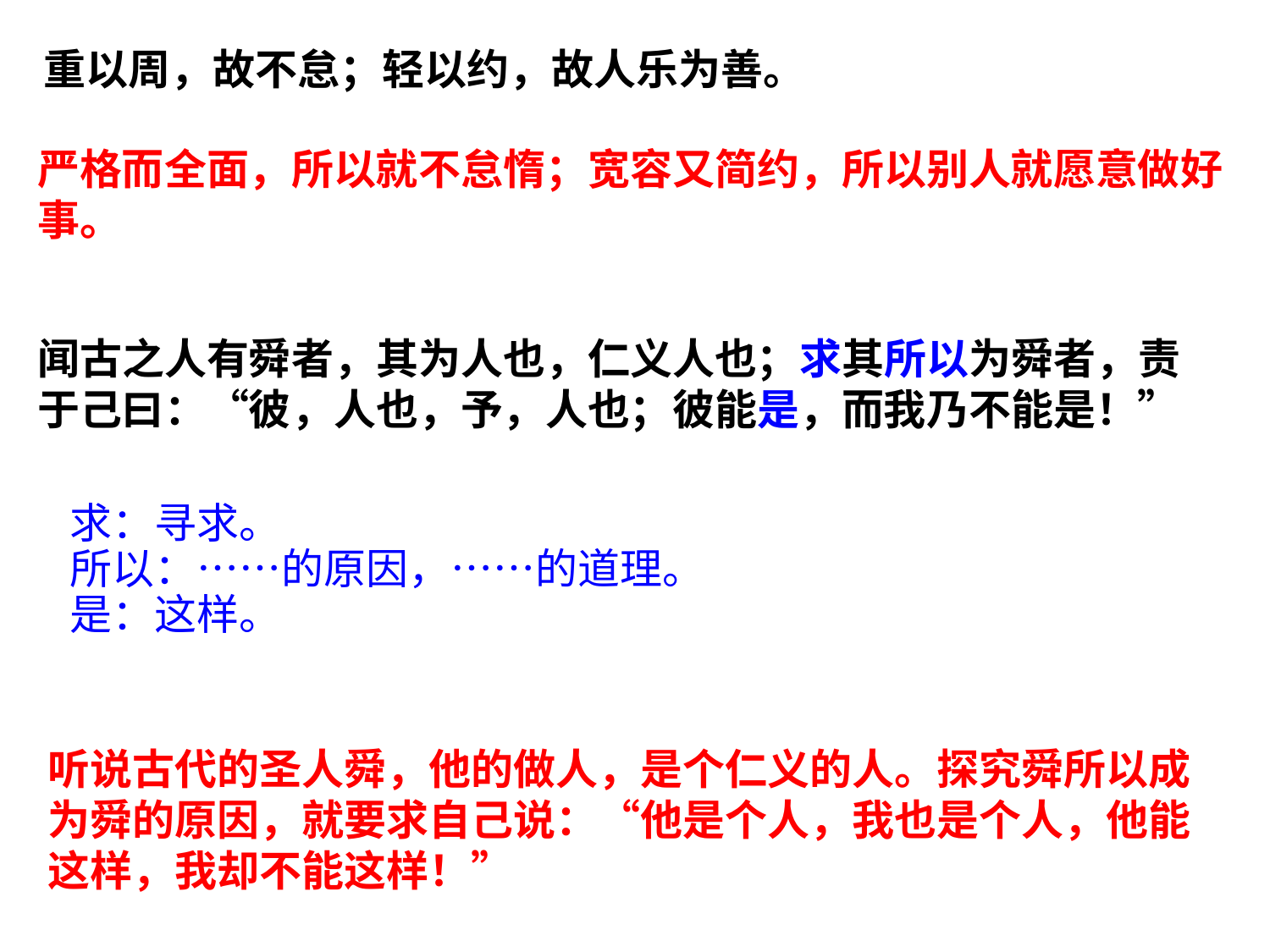

重以周，故不怠；轻以约，故人乐为善。
严格而全面，所以就不怠惰；宽容又简约，所以别人就愿意做好事。
闻古之人有舜者，其为人也，仁义人也；求其所以为舜者，责于己曰：“彼，人也，予，人也；彼能是，而我乃不能是！”
求：寻求。
所以：……的原因，……的道理。
是：这样。
听说古代的圣人舜，他的做人，是个仁义的人。探究舜所以成为舜的原因，就要求自己说：“他是个人，我也是个人，他能这样，我却不能这样！”